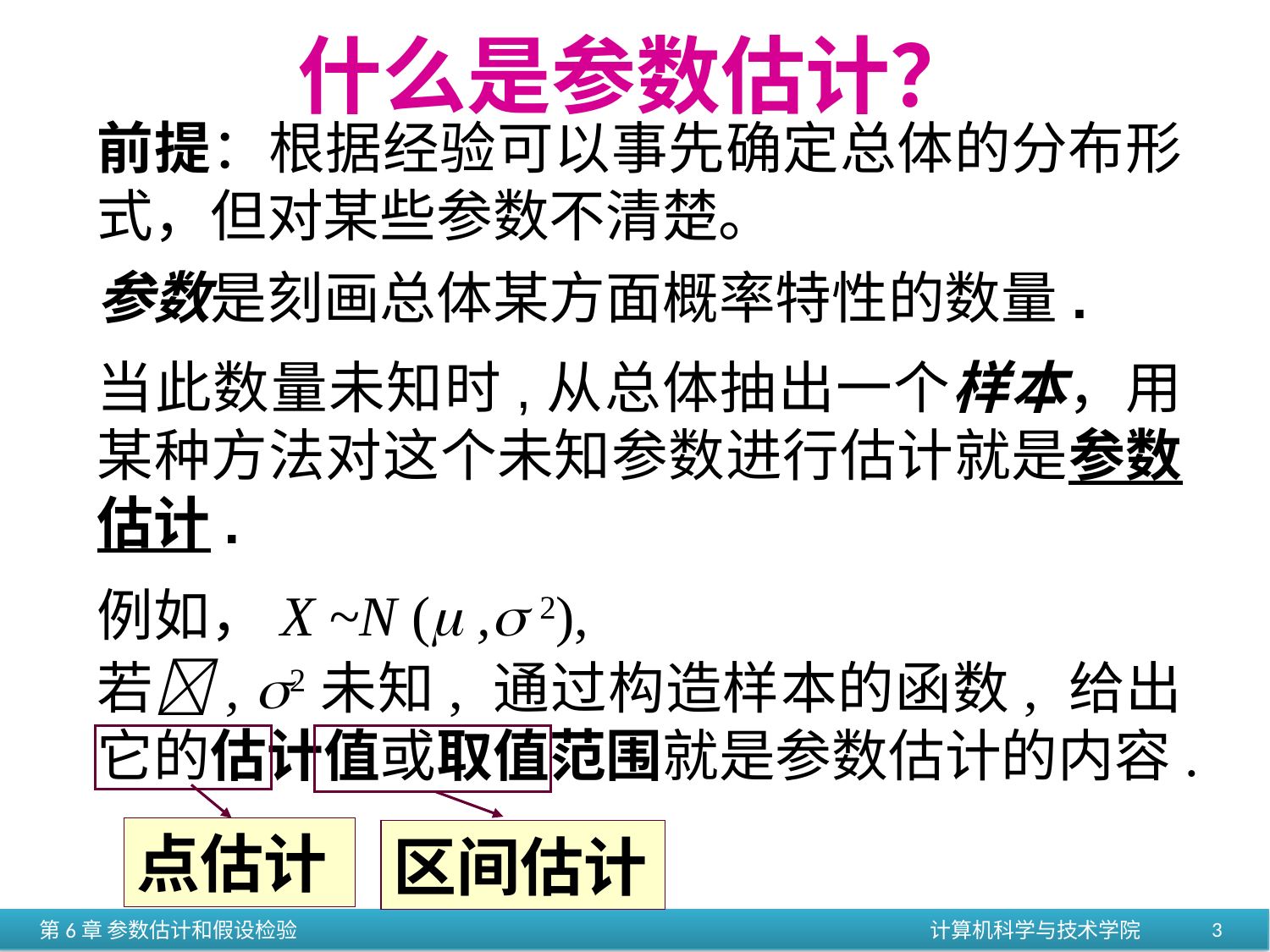

什么是参数估计？
前提：根据经验可以事先确定总体的分布形式，但对某些参数不清楚。
参数是刻画总体某方面概率特性的数量.
当此数量未知时,从总体抽出一个样本，用某种方法对这个未知参数进行估计就是参数估计.
例如，X ~N (μ ,σ 2),
若μ, σ2未知, 通过构造样本的函数, 给出它的估计值或取值范围就是参数估计的内容.

点估计

区间估计